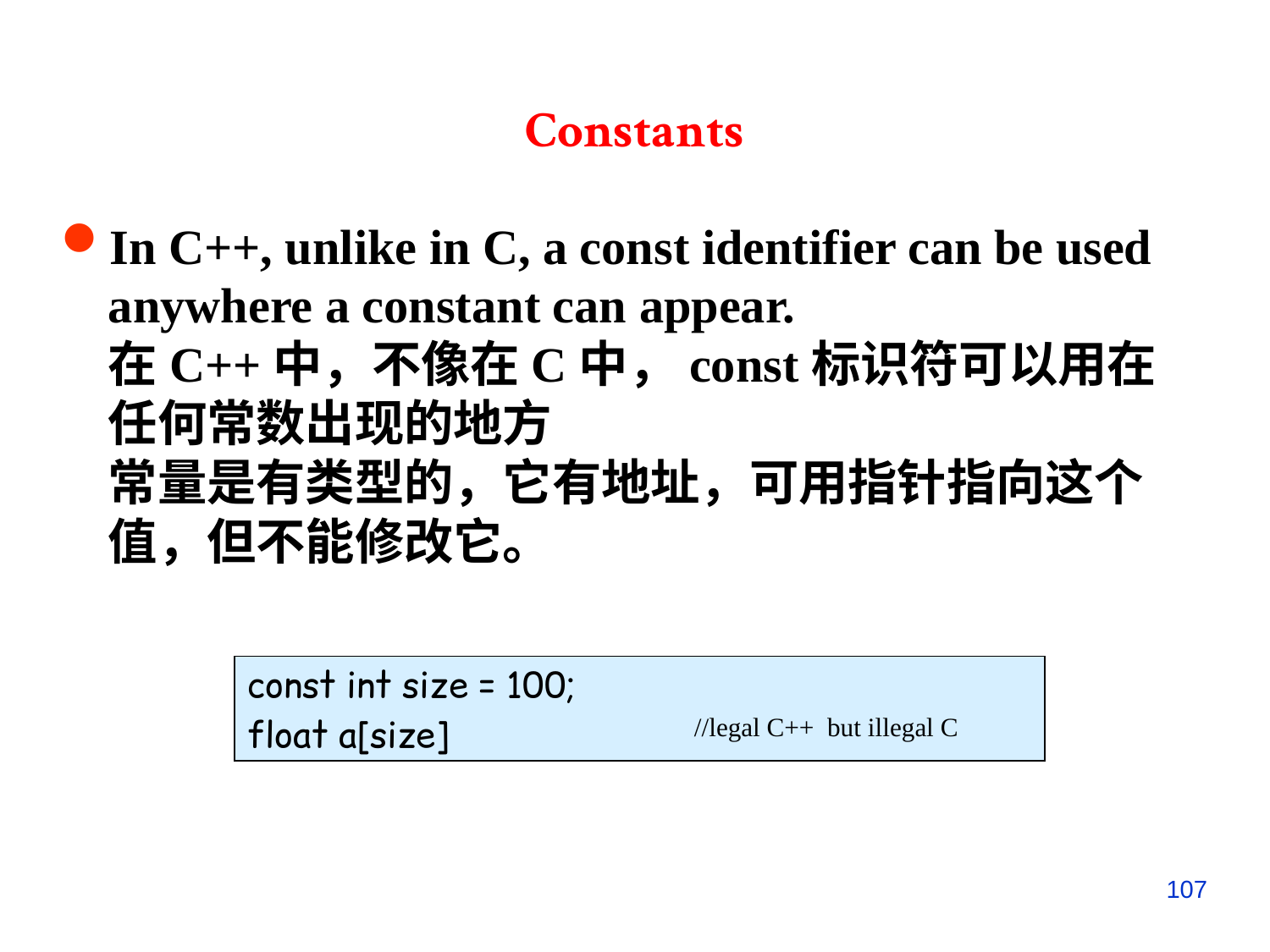

Constants
In C++, unlike in C, a const identifier can be used anywhere a constant can appear.
在C++中，不像在C中，const标识符可以用在任何常数出现的地方
常量是有类型的，它有地址，可用指针指向这个值，但不能修改它。
const int size = 100;
float a[size]
//legal C++  but illegal C
107